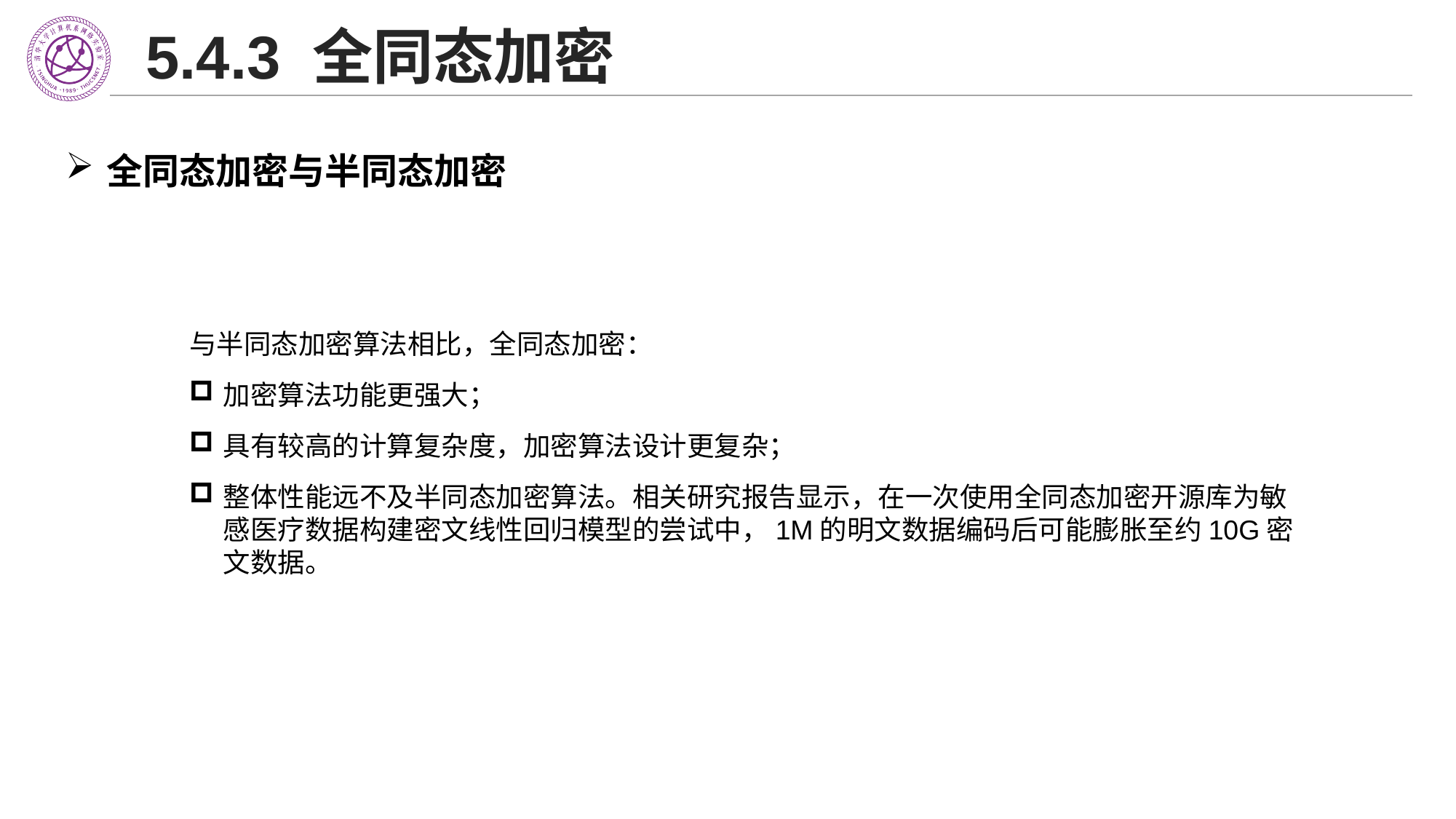

# 5.4.3 全同态加密
全同态加密与半同态加密
与半同态加密算法相比，全同态加密：
加密算法功能更强大；
具有较高的计算复杂度，加密算法设计更复杂；
整体性能远不及半同态加密算法。相关研究报告显示，在一次使用全同态加密开源库为敏感医疗数据构建密文线性回归模型的尝试中，1M的明文数据编码后可能膨胀至约10G密文数据。